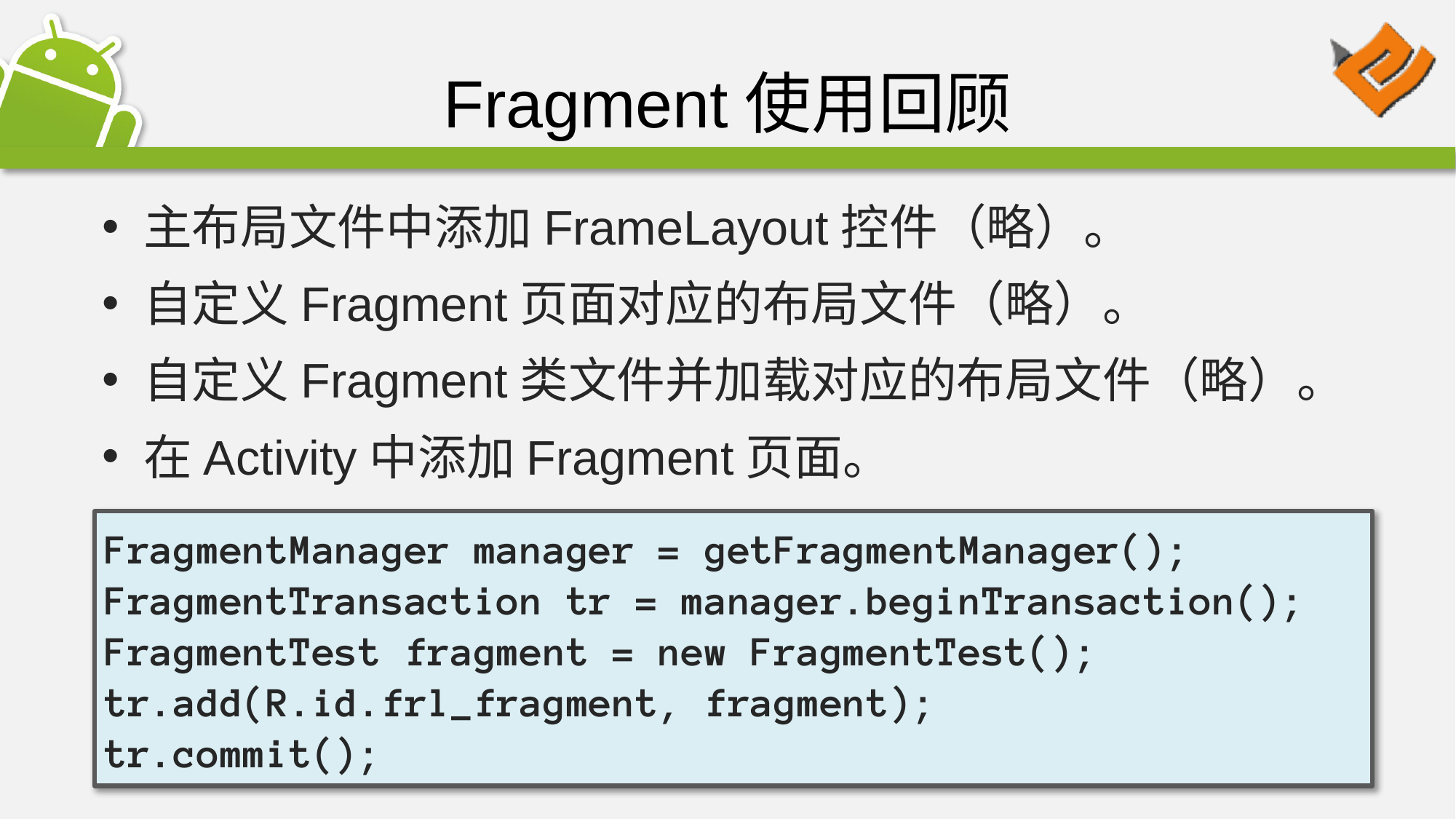

# Fragment使用回顾
主布局文件中添加FrameLayout控件（略）。
自定义Fragment页面对应的布局文件（略）。
自定义Fragment类文件并加载对应的布局文件（略）。
在Activity中添加Fragment页面。

FragmentManager manager = getFragmentManager();
FragmentTransaction tr = manager.beginTransaction();
FragmentTest fragment = new FragmentTest();
tr.add(R.id.frl_fragment, fragment);
tr.commit();